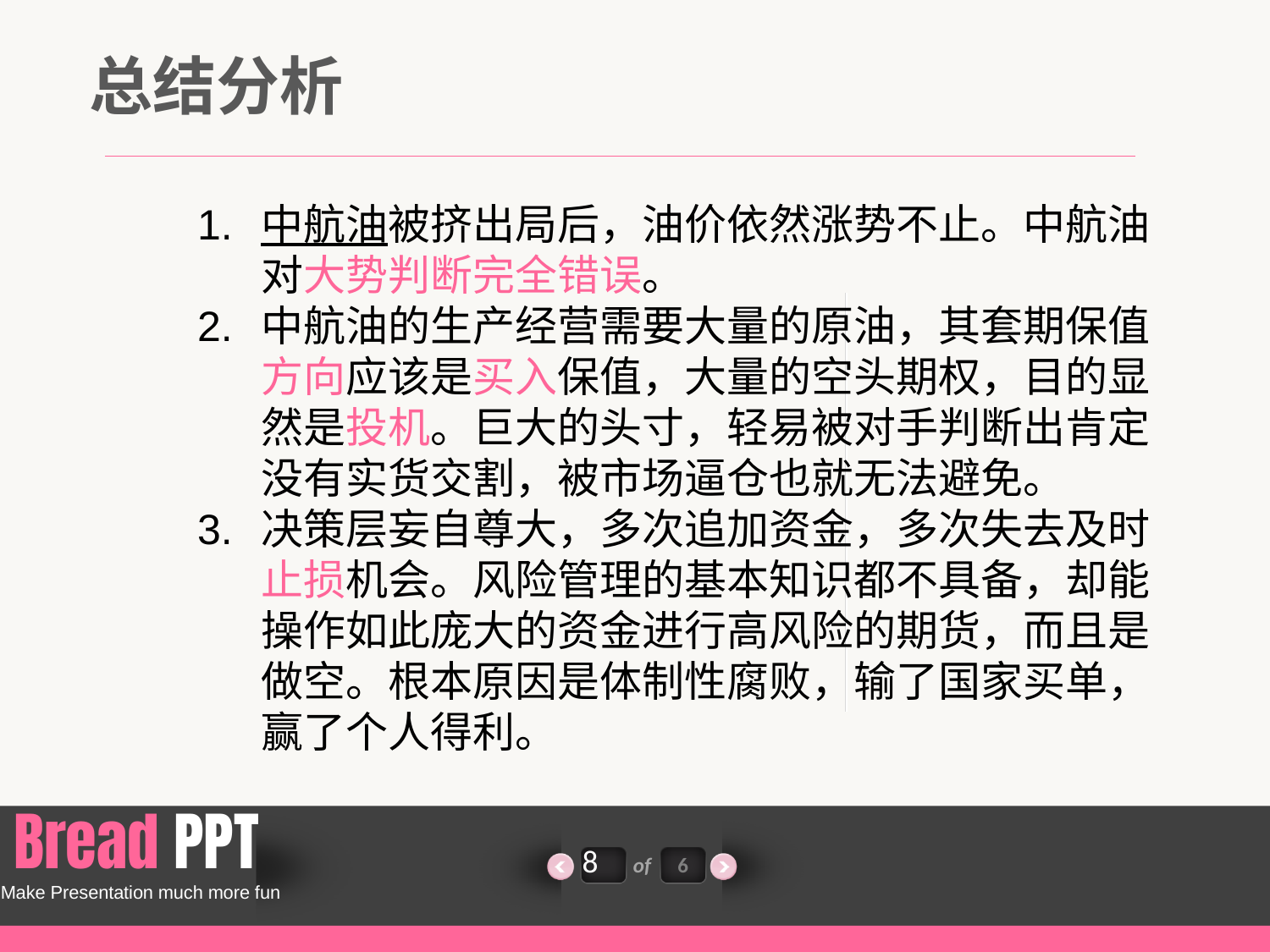

# 总结分析
中航油被挤出局后，油价依然涨势不止。中航油对大势判断完全错误。
中航油的生产经营需要大量的原油，其套期保值方向应该是买入保值，大量的空头期权，目的显然是投机。巨大的头寸，轻易被对手判断出肯定没有实货交割，被市场逼仓也就无法避免。
决策层妄自尊大，多次追加资金，多次失去及时止损机会。风险管理的基本知识都不具备，却能操作如此庞大的资金进行高风险的期货，而且是做空。根本原因是体制性腐败，输了国家买单，赢了个人得利。
8